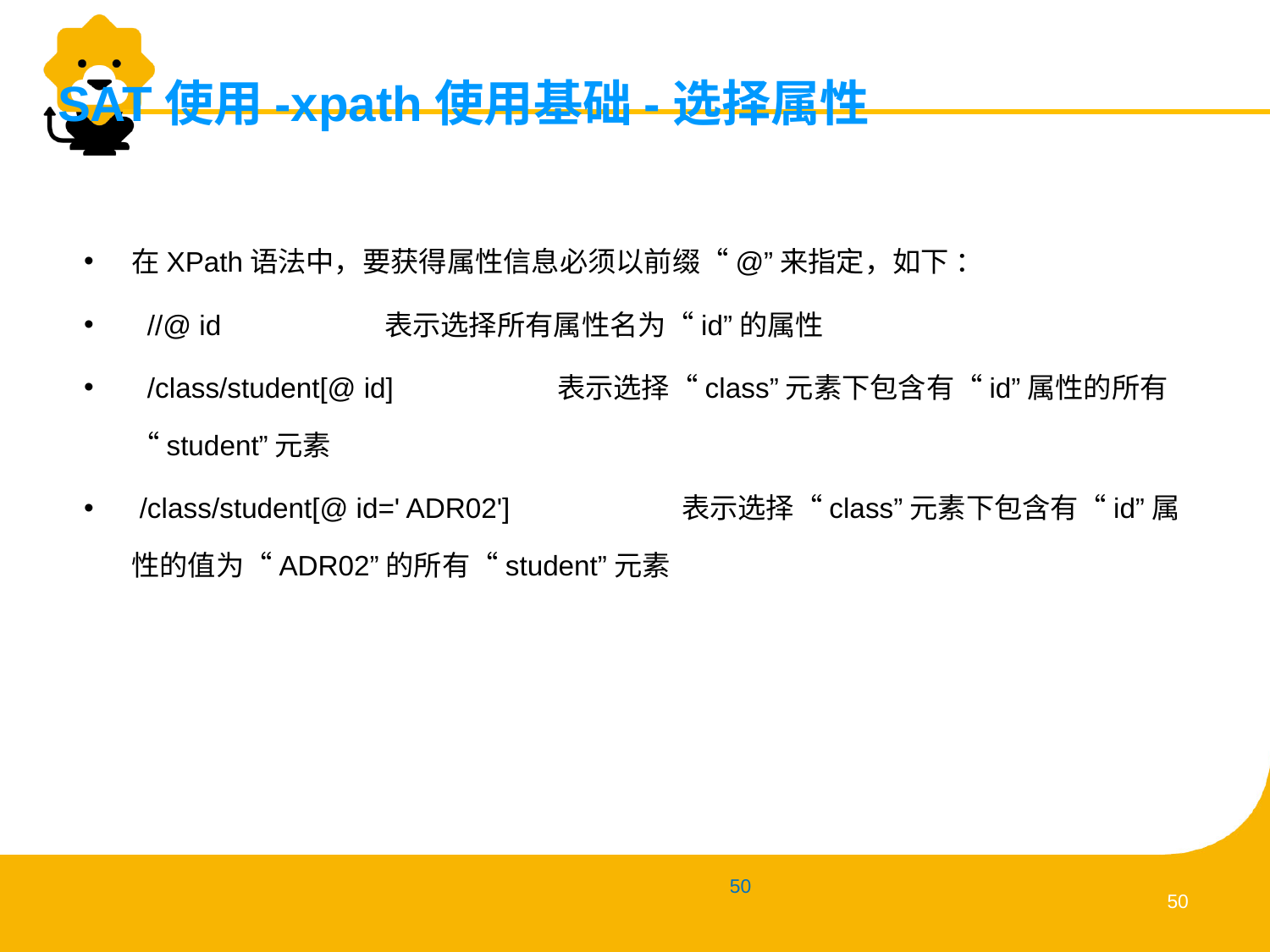

# SAT使用-xpath使用基础-选择属性
在XPath语法中，要获得属性信息必须以前缀“@”来指定，如下 ：
  //@ id                    表示选择所有属性名为“id”的属性
  /class/student[@ id]                    表示选择“class”元素下包含有“id”属性的所有“student”元素
 /class/student[@ id=' ADR02']                     表示选择“class”元素下包含有“id”属性的值为“ADR02”的所有“student”元素

50